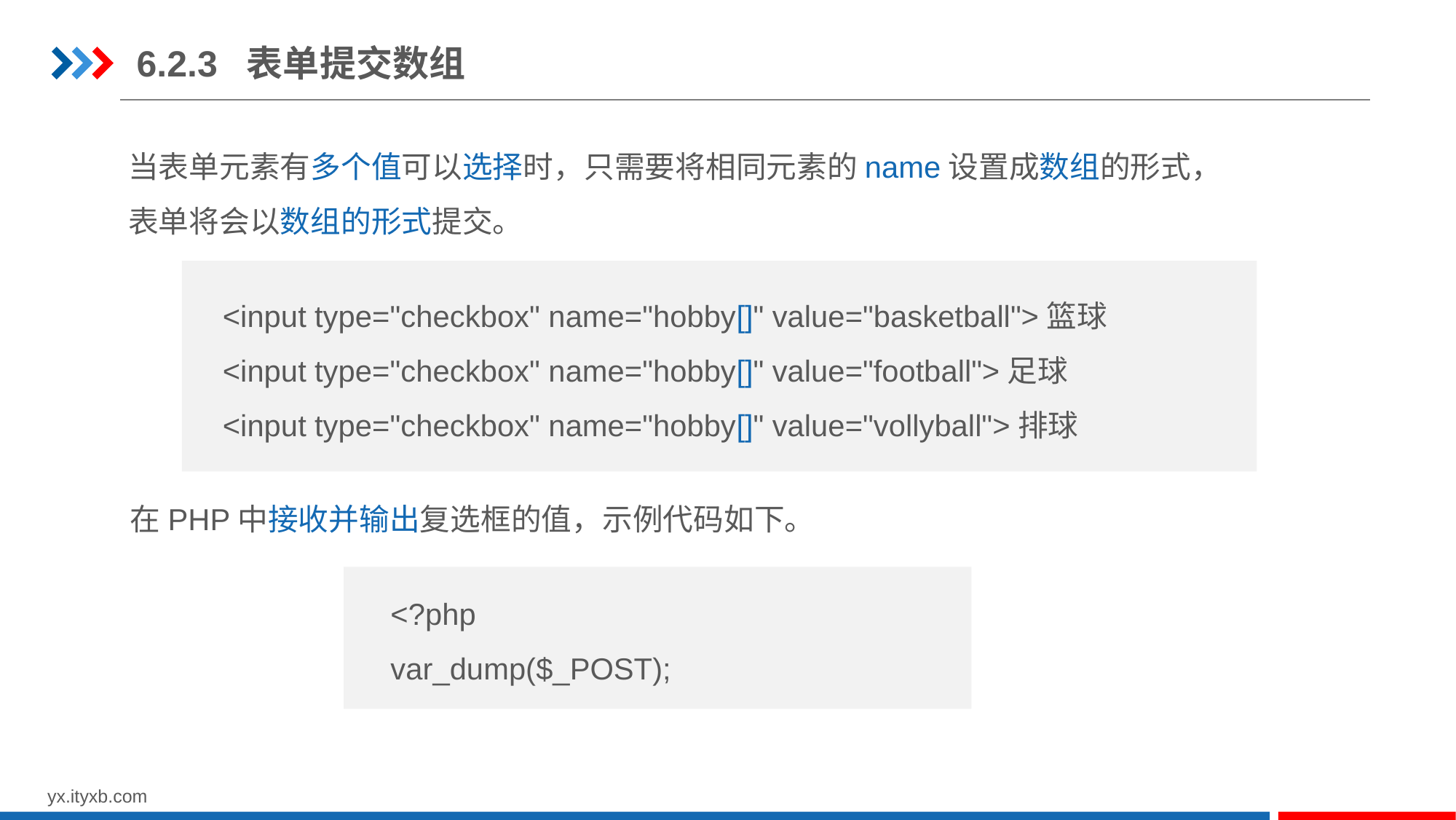

6.2.3  表单提交数组
当表单元素有多个值可以选择时，只需要将相同元素的name设置成数组的形式，
表单将会以数组的形式提交。

<input type="checkbox" name="hobby[]" value="basketball">篮球
<input type="checkbox" name="hobby[]" value="football">足球
<input type="checkbox" name="hobby[]" value="vollyball">排球
在PHP中接收并输出复选框的值，示例代码如下。

<?php
var_dump($_POST);